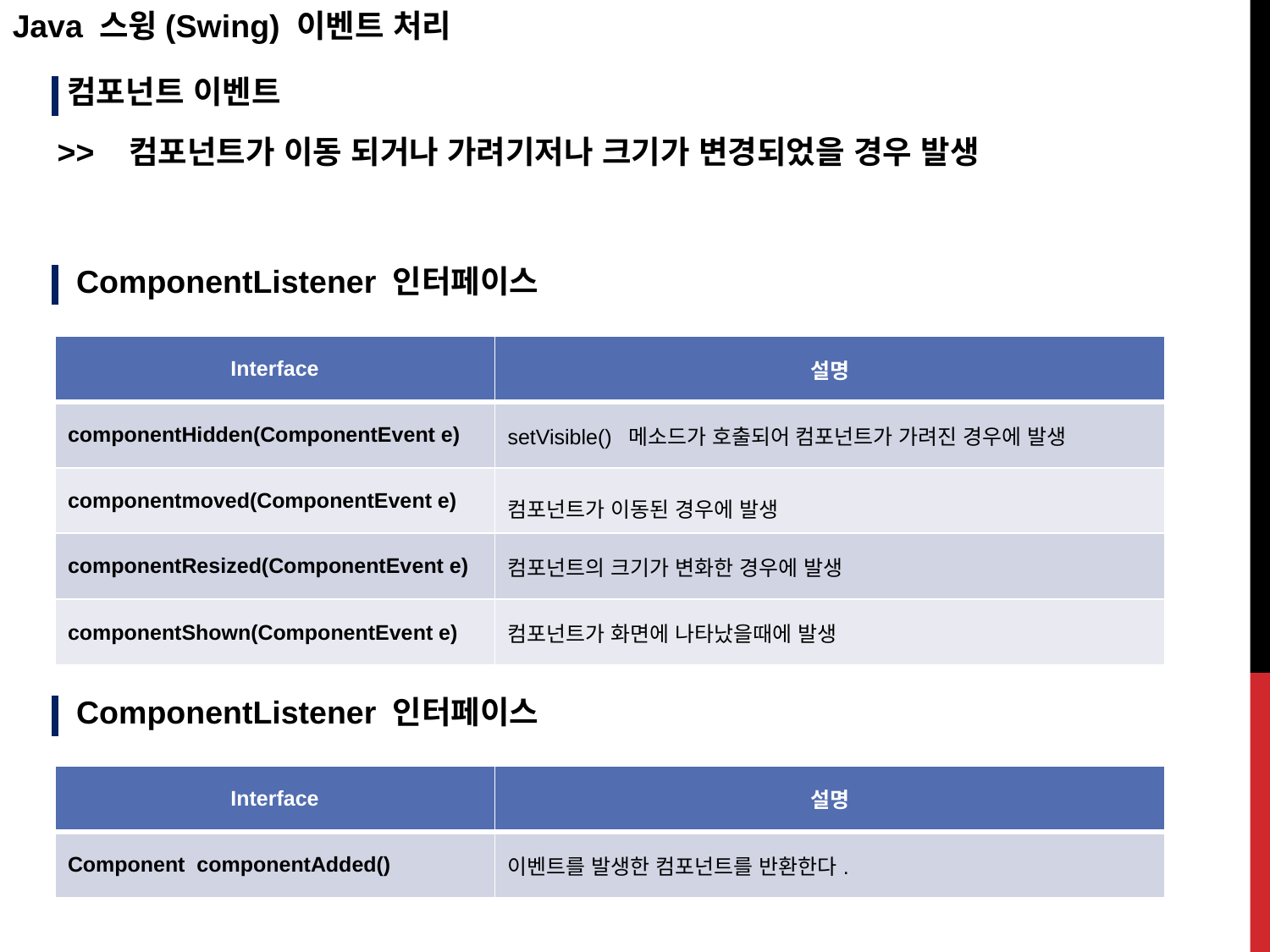

Java 스윙(Swing) 이벤트 처리
컴포넌트 이벤트
>>   컴포넌트가 이동 되거나 가려기저나 크기가 변경되었을 경우 발생
 ComponentListener 인터페이스
| Interface | 설명 |
| --- | --- |
| componentHidden(ComponentEvent e) | setVisible() 메소드가 호출되어 컴포넌트가 가려진 경우에 발생 |
| componentmoved(ComponentEvent e) | 컴포넌트가 이동된 경우에 발생 |
| componentResized(ComponentEvent e) | 컴포넌트의 크기가 변화한 경우에 발생 |
| componentShown(ComponentEvent e) | 컴포넌트가 화면에 나타났을때에 발생 |
 ComponentListener 인터페이스
| Interface | 설명 |
| --- | --- |
| Component componentAdded() | 이벤트를 발생한 컴포넌트를 반환한다. |